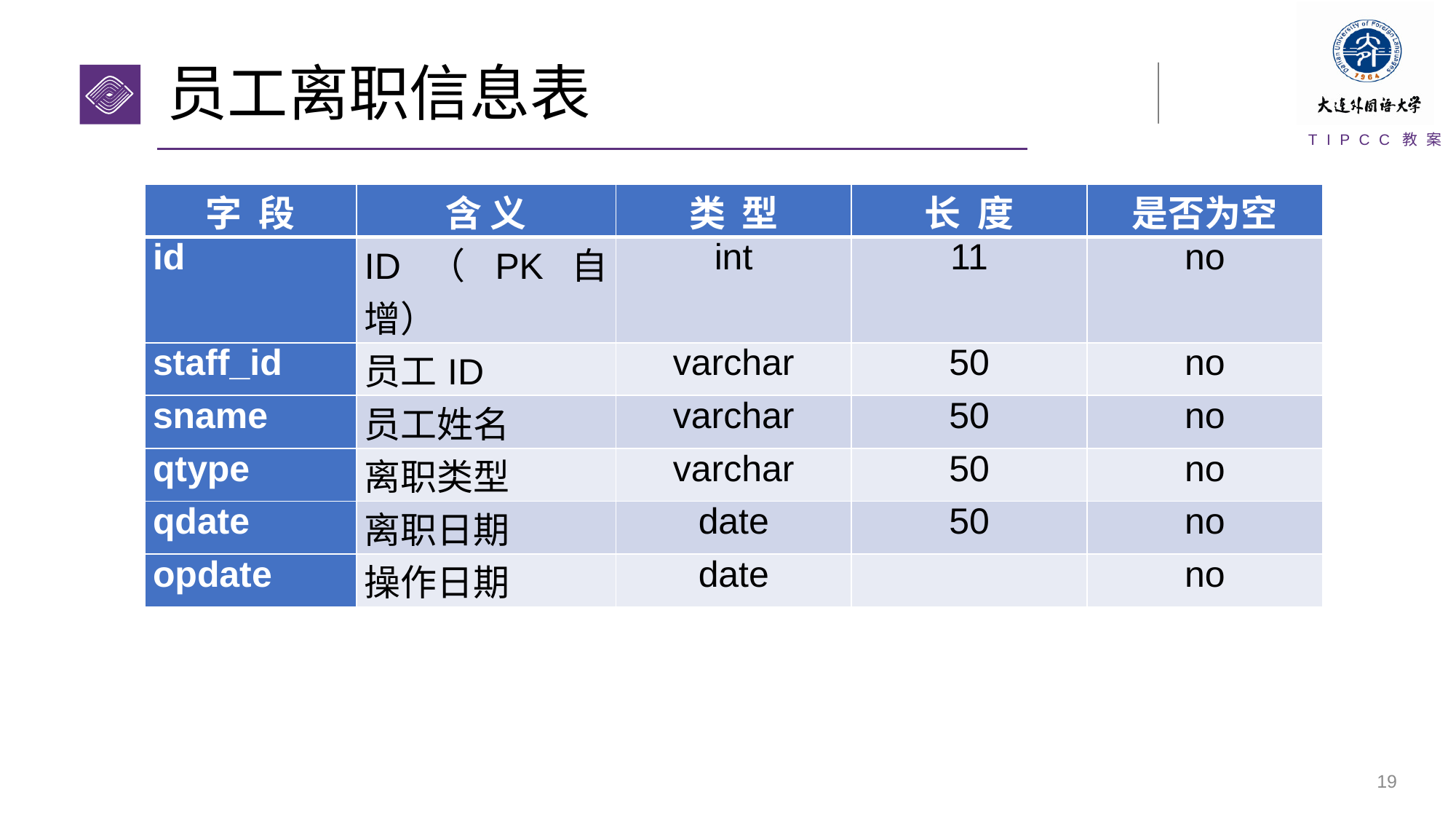

# 员工离职信息表
| 字 段 | 含 义 | 类 型 | 长 度 | 是否为空 |
| --- | --- | --- | --- | --- |
| id | ID（PK自增） | int | 11 | no |
| staff\_id | 员工ID | varchar | 50 | no |
| sname | 员工姓名 | varchar | 50 | no |
| qtype | 离职类型 | varchar | 50 | no |
| qdate | 离职日期 | date | 50 | no |
| opdate | 操作日期 | date |  | no |
19